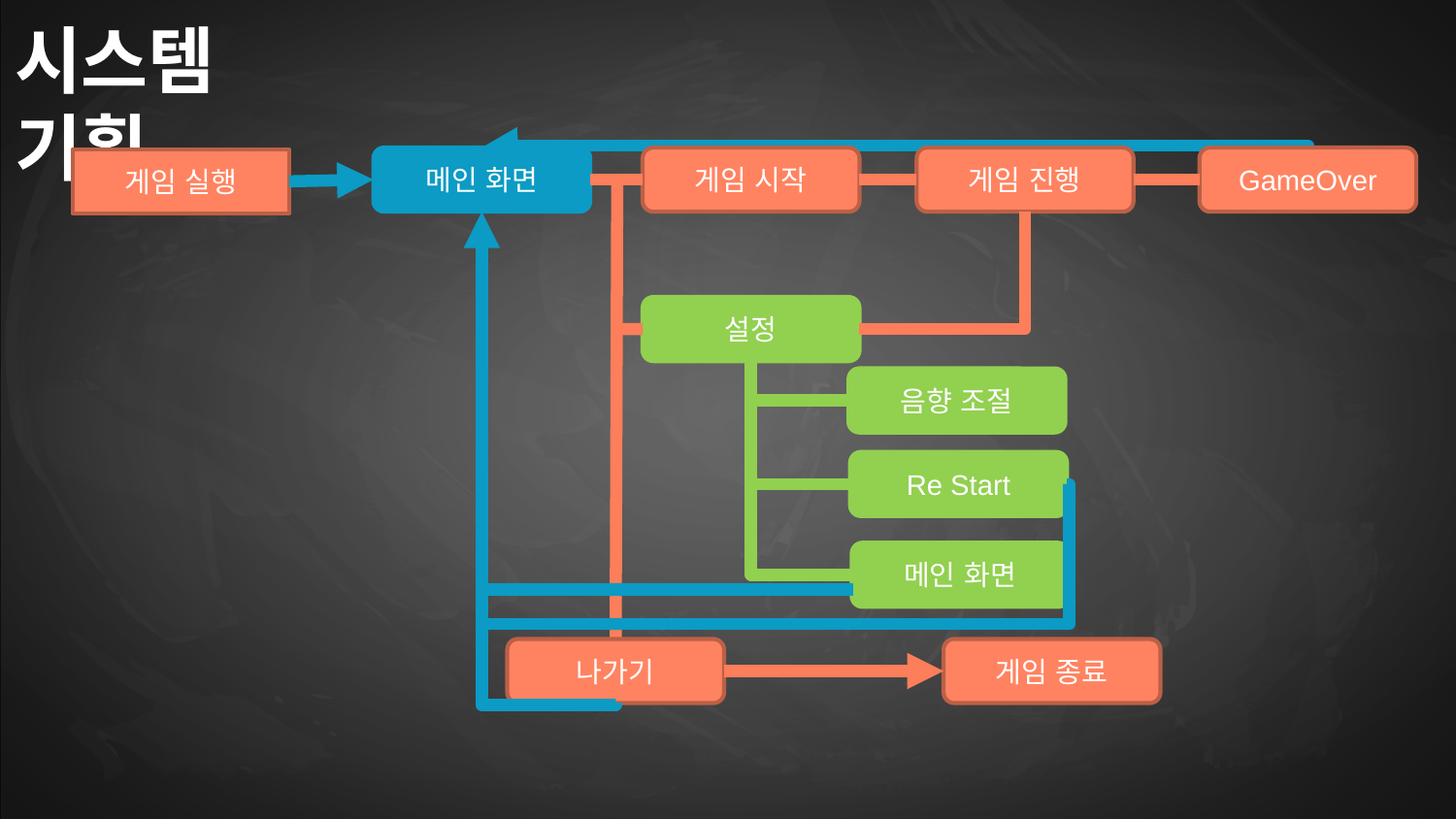

시스템 기획
메인 화면
게임 시작
게임 진행
GameOver
게임 실행
설정
음향 조절
Re Start
메인 화면
나가기
게임 종료